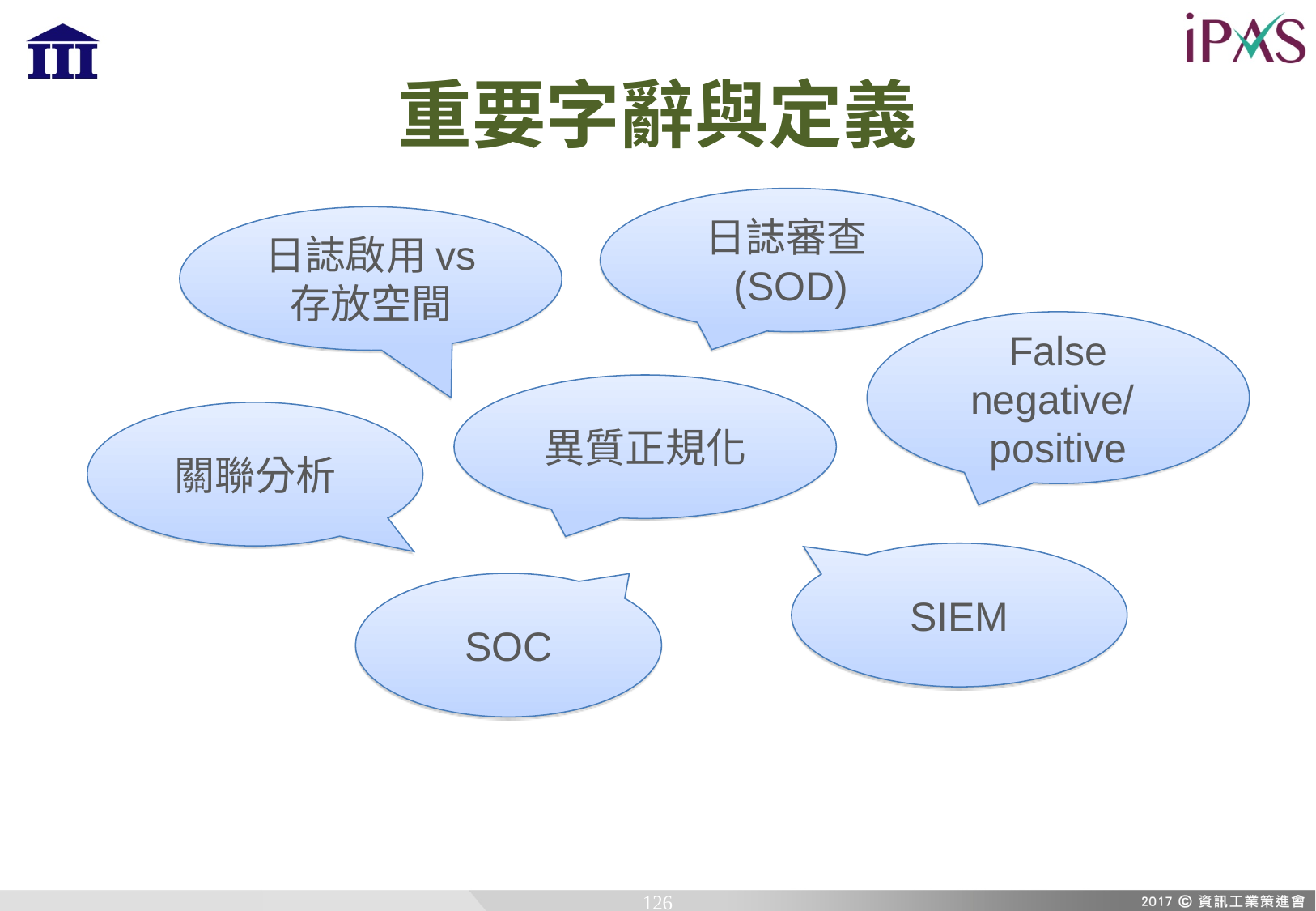

# 重要字辭與定義
日誌審查(SOD)
日誌啟用vs 存放空間
False negative/  positive
異質正規化
關聯分析
SIEM
SOC
126